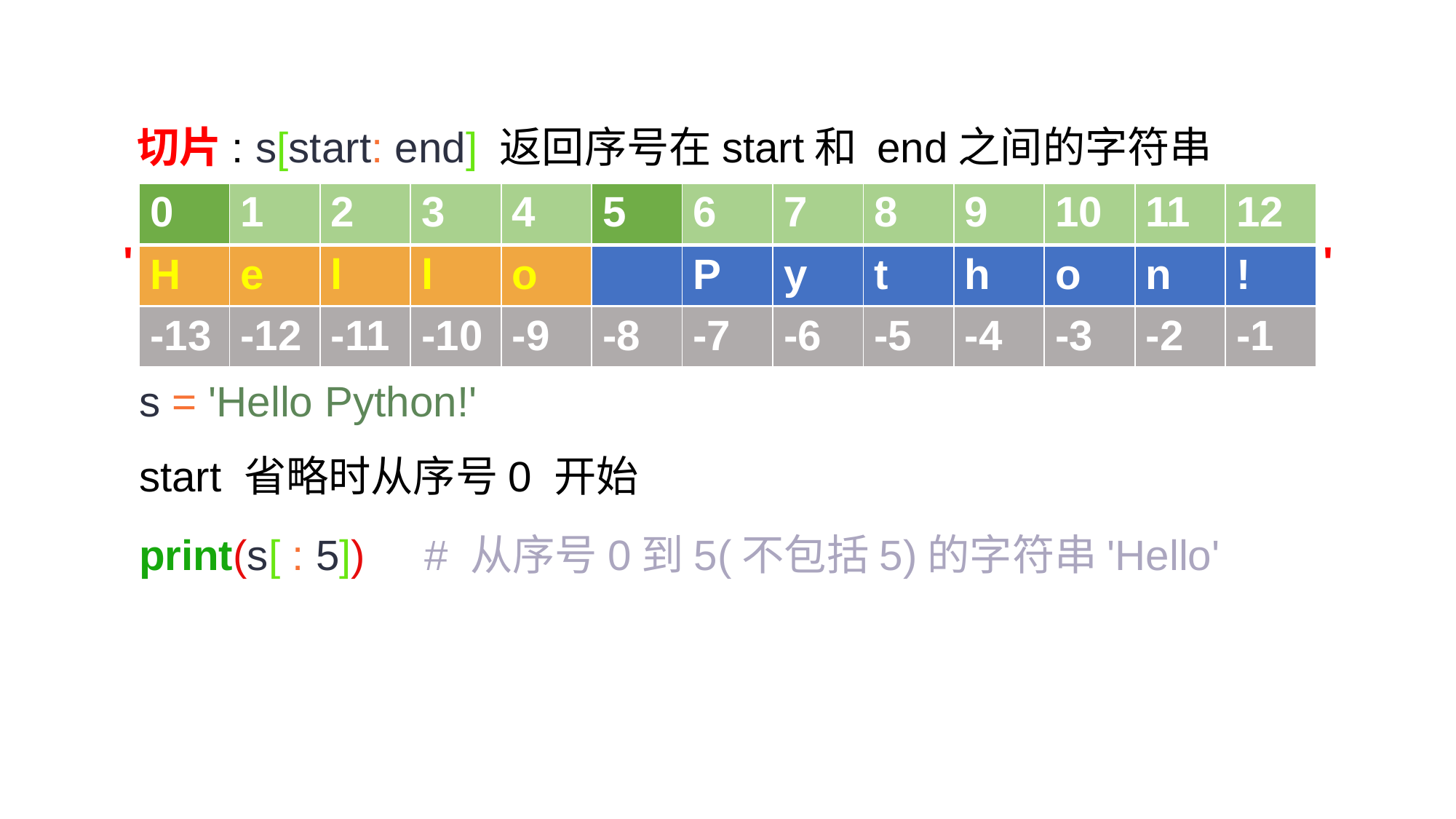

切片: s[start: end] 返回序号在start和 end之间的字符串
| 0 | 1 | 2 | 3 | 4 | 5 | 6 | 7 | 8 | 9 | 10 | 11 | 12 |
| --- | --- | --- | --- | --- | --- | --- | --- | --- | --- | --- | --- | --- |
'
'
| H | e | l | l | o |  | P | y | t | h | o | n | ! |
| --- | --- | --- | --- | --- | --- | --- | --- | --- | --- | --- | --- | --- |
| -13 | -12 | -11 | -10 | -9 | -8 | -7 | -6 | -5 | -4 | -3 | -2 | -1 |
| --- | --- | --- | --- | --- | --- | --- | --- | --- | --- | --- | --- | --- |
s = 'Hello Python!'
start 省略时从序号0 开始
print(s[ : 5])     # 从序号0到5(不包括5)的字符串'Hello'